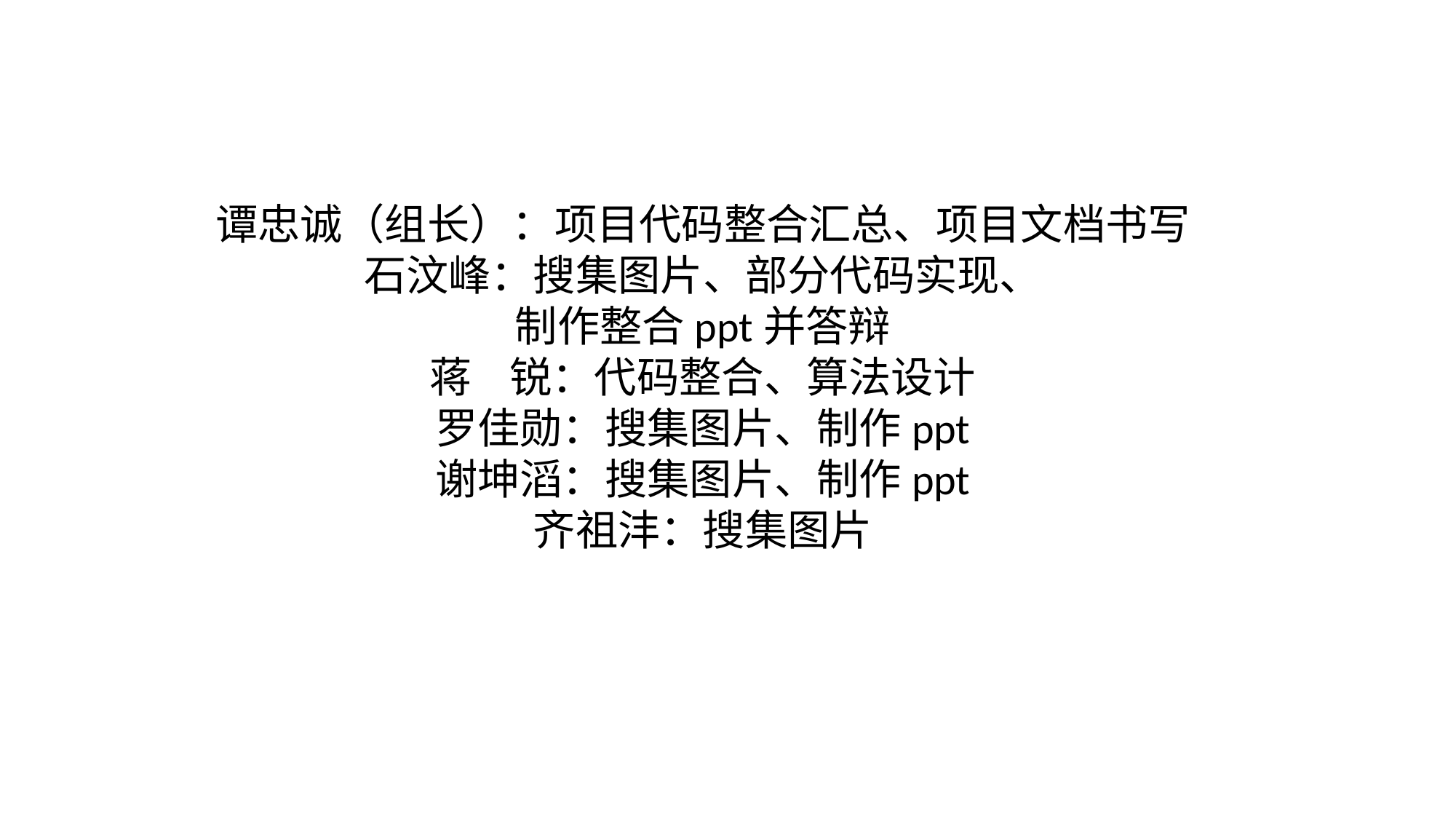

谭忠诚（组长）：项目代码整合汇总、项目文档书写
石汶峰：搜集图片、部分代码实现、
制作整合ppt并答辩
蒋    锐：代码整合、算法设计
罗佳勋：搜集图片、制作ppt
谢坤滔：搜集图片、制作ppt
齐祖沣：搜集图片